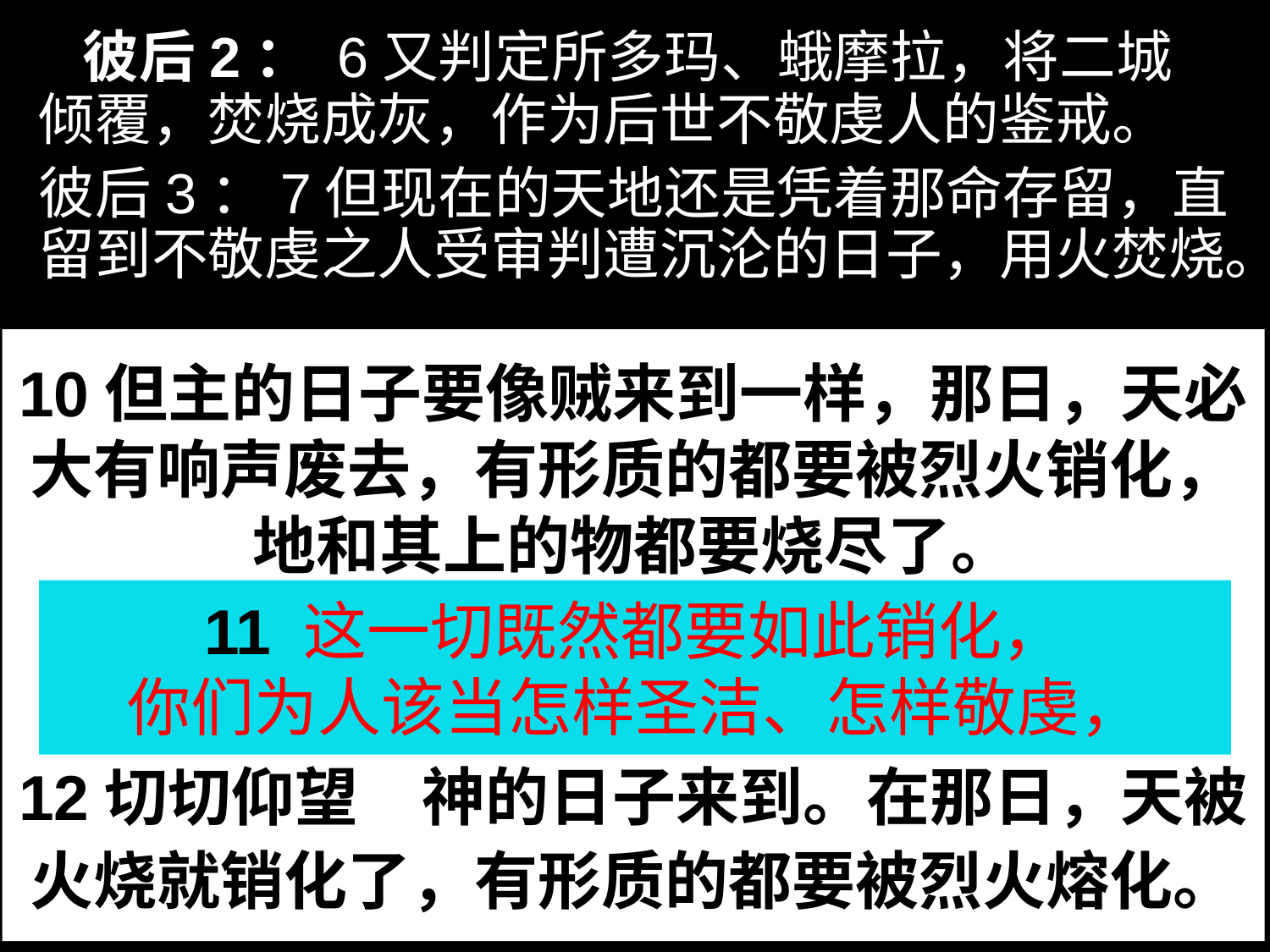

彼后2： 6又判定所多玛、蛾摩拉，将二城倾覆，焚烧成灰，作为后世不敬虔人的鉴戒。
彼后3：7但现在的天地还是凭着那命存留，直留到不敬虔之人受审判遭沉沦的日子，用火焚烧。

10但主的日子要像贼来到一样，那日，天必大有响声废去，有形质的都要被烈火销化，地和其上的物都要烧尽了。

12切切仰望　神的日子来到。在那日，天被火烧就销化了，有形质的都要被烈火熔化。
11 这一切既然都要如此销化，
你们为人该当怎样圣洁、怎样敬虔，
34